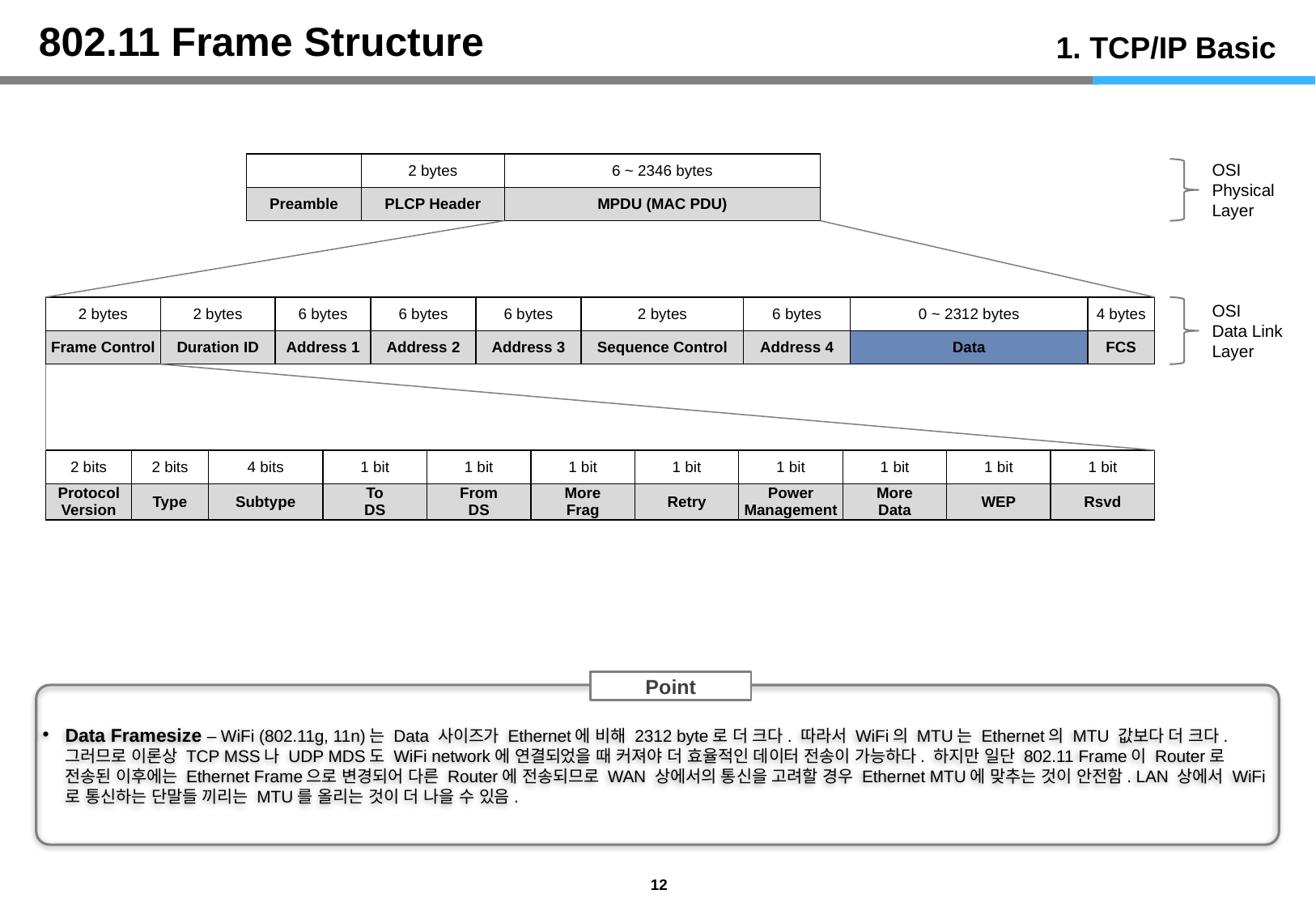

# 802.11 Frame Structure
1. TCP/IP Basic
OSI
Physical
Layer
|  | 2 bytes | 6 ~ 2346 bytes |
| --- | --- | --- |
| Preamble | PLCP Header | MPDU (MAC PDU) |

OSI
Data Link
Layer
| 2 bytes | 2 bytes | 6 bytes | 6 bytes | 6 bytes | 2 bytes | 6 bytes | 0 ~ 2312 bytes | 4 bytes |
| --- | --- | --- | --- | --- | --- | --- | --- | --- |
| Frame Control | Duration ID | Address 1 | Address 2 | Address 3 | Sequence Control | Address 4 | Data | FCS |

| 2 bits | 2 bits | 4 bits | 1 bit | 1 bit | 1 bit | 1 bit | 1 bit | 1 bit | 1 bit | 1 bit |
| --- | --- | --- | --- | --- | --- | --- | --- | --- | --- | --- |
| Protocol Version | Type | Subtype | To DS | From DS | More Frag | Retry | Power Management | More Data | WEP | Rsvd |
Point
Data Framesize – WiFi (802.11g, 11n)는 Data 사이즈가 Ethernet에 비해 2312 byte로 더 크다. 따라서 WiFi의 MTU는 Ethernet의 MTU 값보다 더 크다. 그러므로 이론상 TCP MSS나 UDP MDS도 WiFi network에 연결되었을 때 커져야 더 효율적인 데이터 전송이 가능하다. 하지만 일단 802.11 Frame이 Router로 전송된 이후에는 Ethernet Frame으로 변경되어 다른 Router에 전송되므로 WAN 상에서의 통신을 고려할 경우 Ethernet MTU에 맞추는 것이 안전함. LAN 상에서 WiFi로 통신하는 단말들 끼리는 MTU를 올리는 것이 더 나을 수 있음.